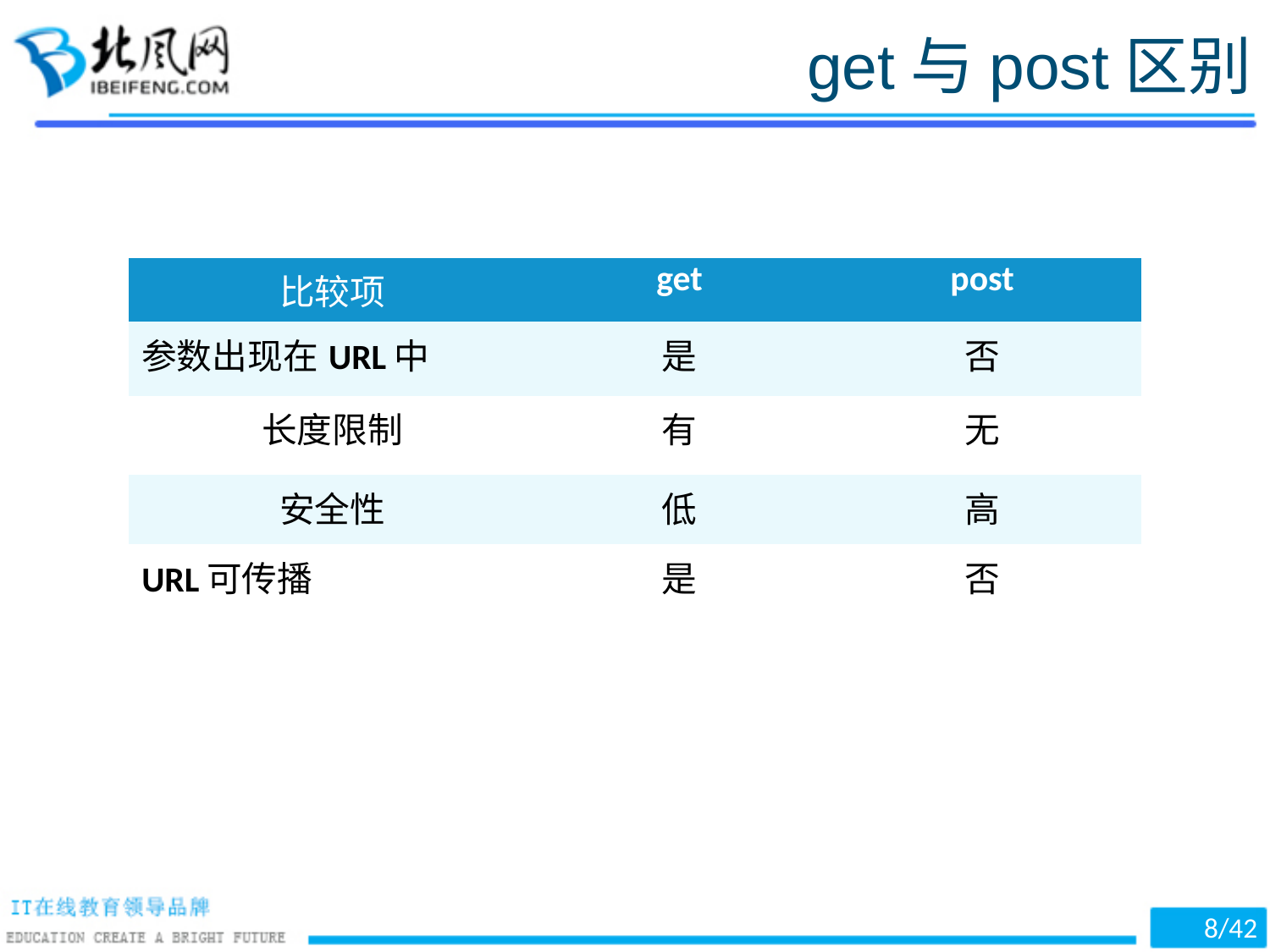

get与post区别
| 比较项 | get | post |
| --- | --- | --- |
| 参数出现在URL中 | 是 | 否 |
| 长度限制 | 有 | 无 |
| 安全性 | 低 | 高 |
| URL可传播 | 是 | 否 |
8/42